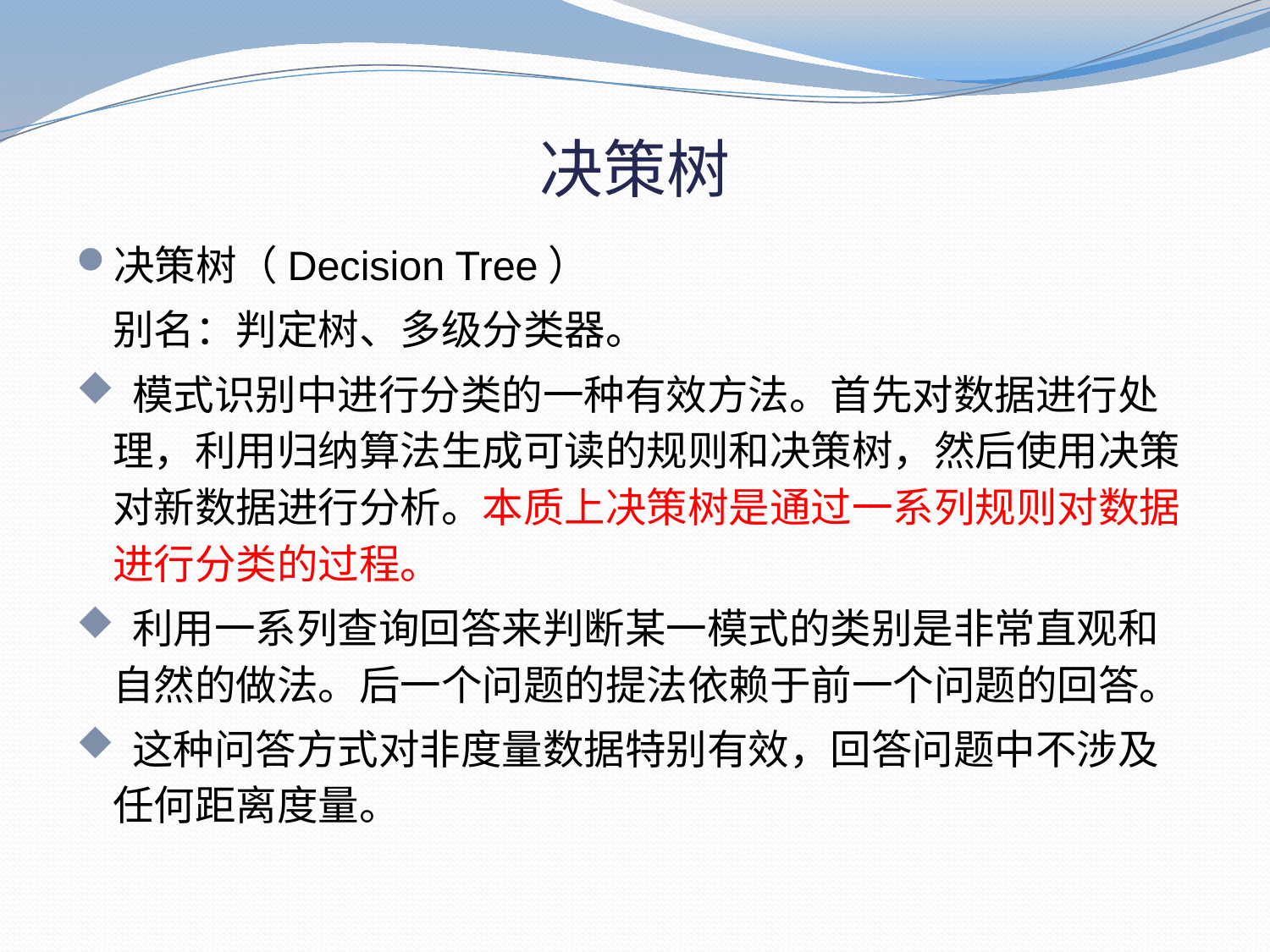

# 决策树
决策树（Decision Tree）
   别名：判定树、多级分类器。
 模式识别中进行分类的一种有效方法。首先对数据进行处理，利用归纳算法生成可读的规则和决策树，然后使用决策对新数据进行分析。本质上决策树是通过一系列规则对数据进行分类的过程。
 利用一系列查询回答来判断某一模式的类别是非常直观和自然的做法。后一个问题的提法依赖于前一个问题的回答。
 这种问答方式对非度量数据特别有效，回答问题中不涉及任何距离度量。